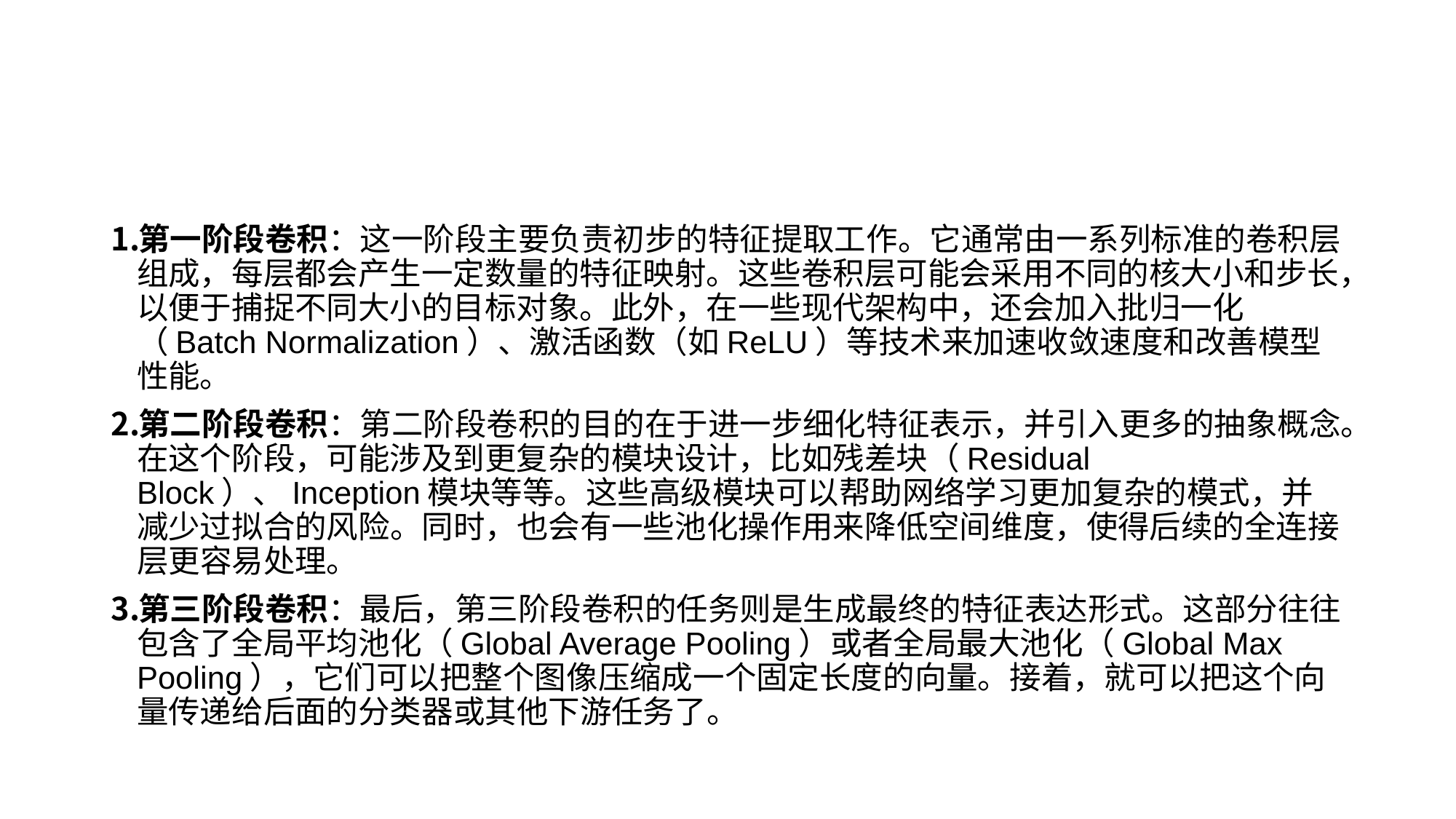

#
第一阶段卷积：这一阶段主要负责初步的特征提取工作。它通常由一系列标准的卷积层组成，每层都会产生一定数量的特征映射。这些卷积层可能会采用不同的核大小和步长，以便于捕捉不同大小的目标对象。此外，在一些现代架构中，还会加入批归一化（Batch Normalization）、激活函数（如ReLU）等技术来加速收敛速度和改善模型性能。
第二阶段卷积：第二阶段卷积的目的在于进一步细化特征表示，并引入更多的抽象概念。在这个阶段，可能涉及到更复杂的模块设计，比如残差块（Residual Block）、Inception模块等等。这些高级模块可以帮助网络学习更加复杂的模式，并减少过拟合的风险。同时，也会有一些池化操作用来降低空间维度，使得后续的全连接层更容易处理。
第三阶段卷积：最后，第三阶段卷积的任务则是生成最终的特征表达形式。这部分往往包含了全局平均池化（Global Average Pooling）或者全局最大池化（Global Max Pooling），它们可以把整个图像压缩成一个固定长度的向量。接着，就可以把这个向量传递给后面的分类器或其他下游任务了。